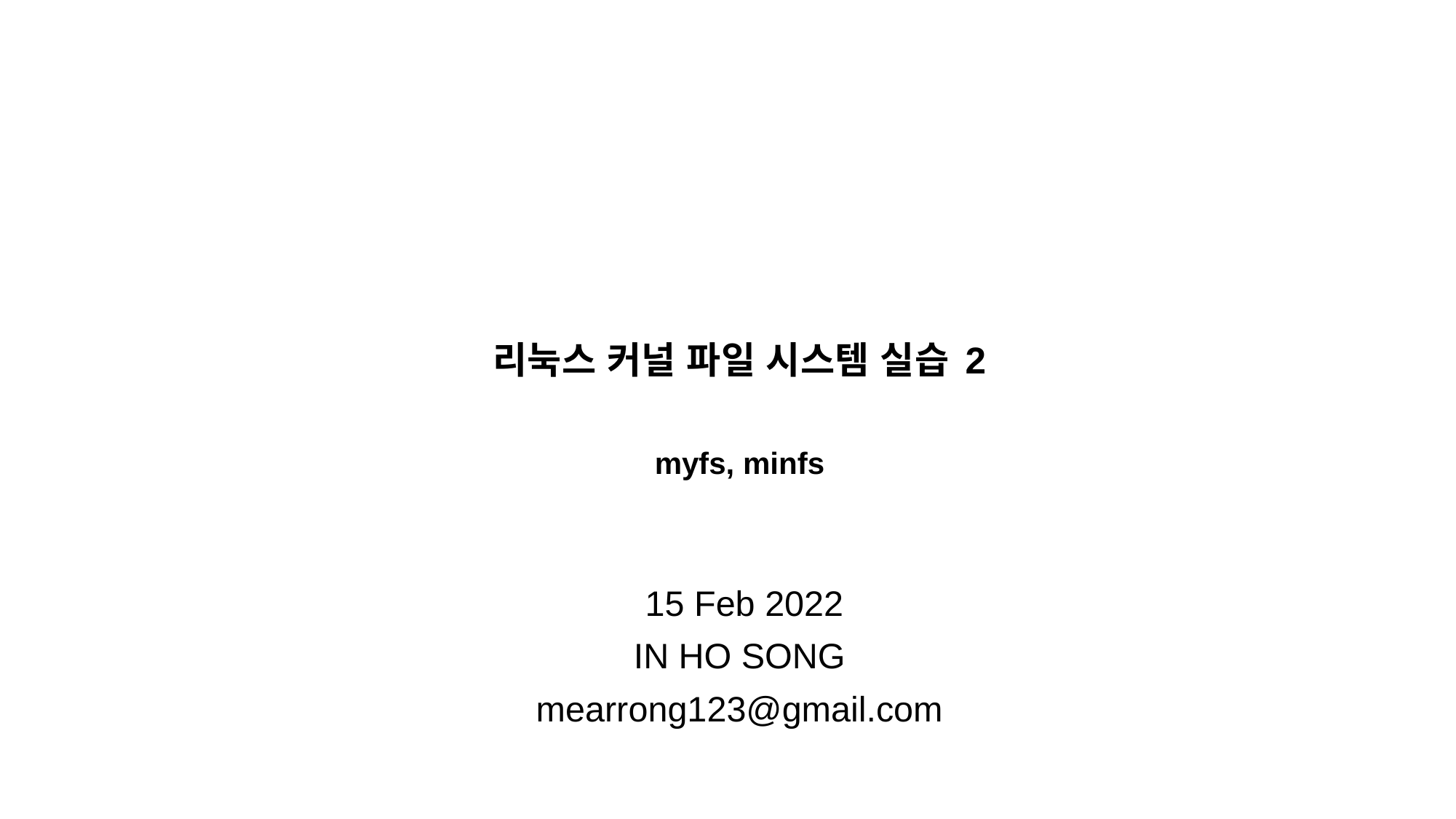

# 리눅스 커널 파일 시스템 실습 2 myfs, minfs

 15 Feb 2022
IN HO SONG
mearrong123@gmail.com